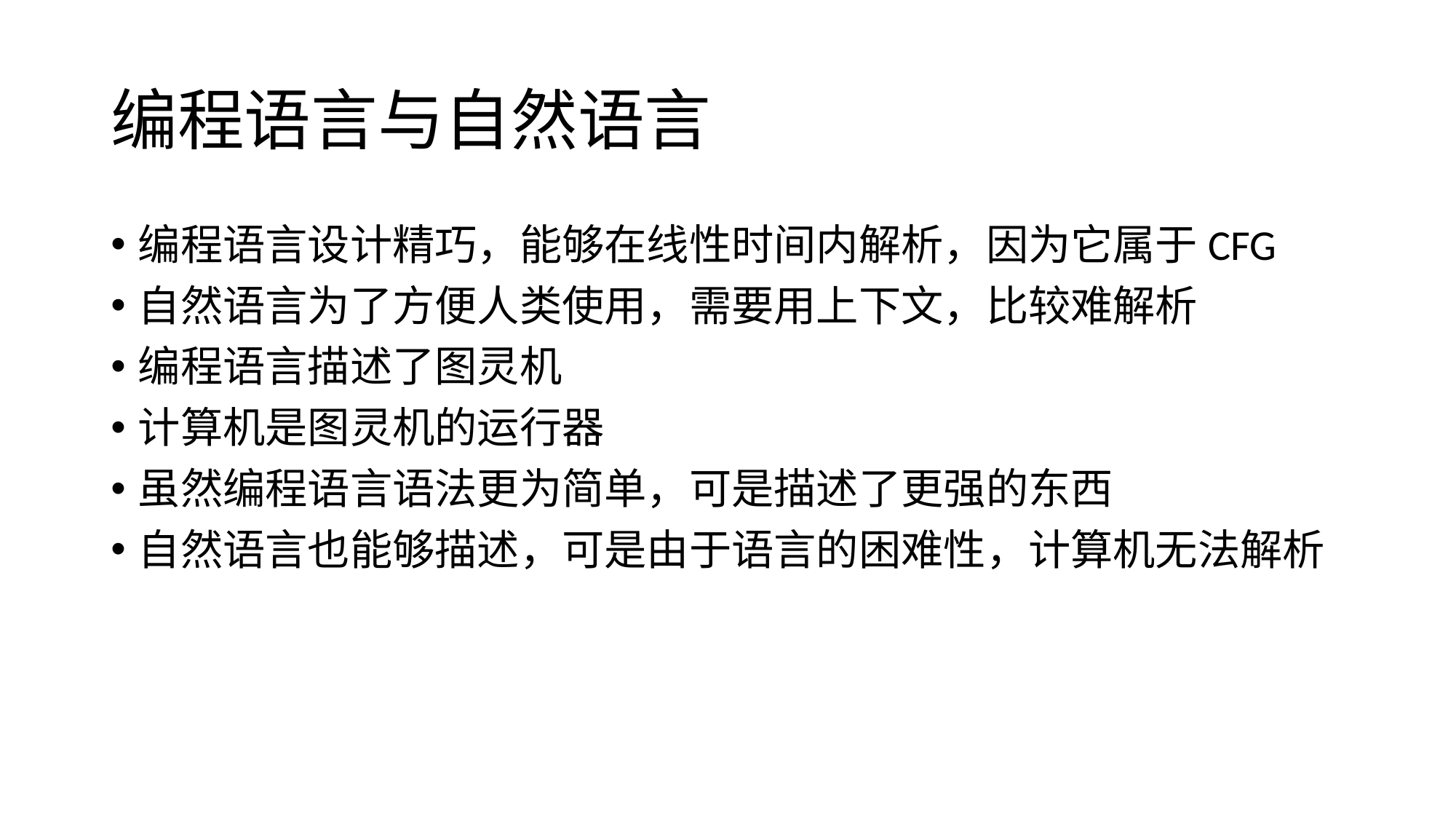

# 编程语言与自然语言
编程语言设计精巧，能够在线性时间内解析，因为它属于CFG
自然语言为了方便人类使用，需要用上下文，比较难解析
编程语言描述了图灵机
计算机是图灵机的运行器
虽然编程语言语法更为简单，可是描述了更强的东西
自然语言也能够描述，可是由于语言的困难性，计算机无法解析